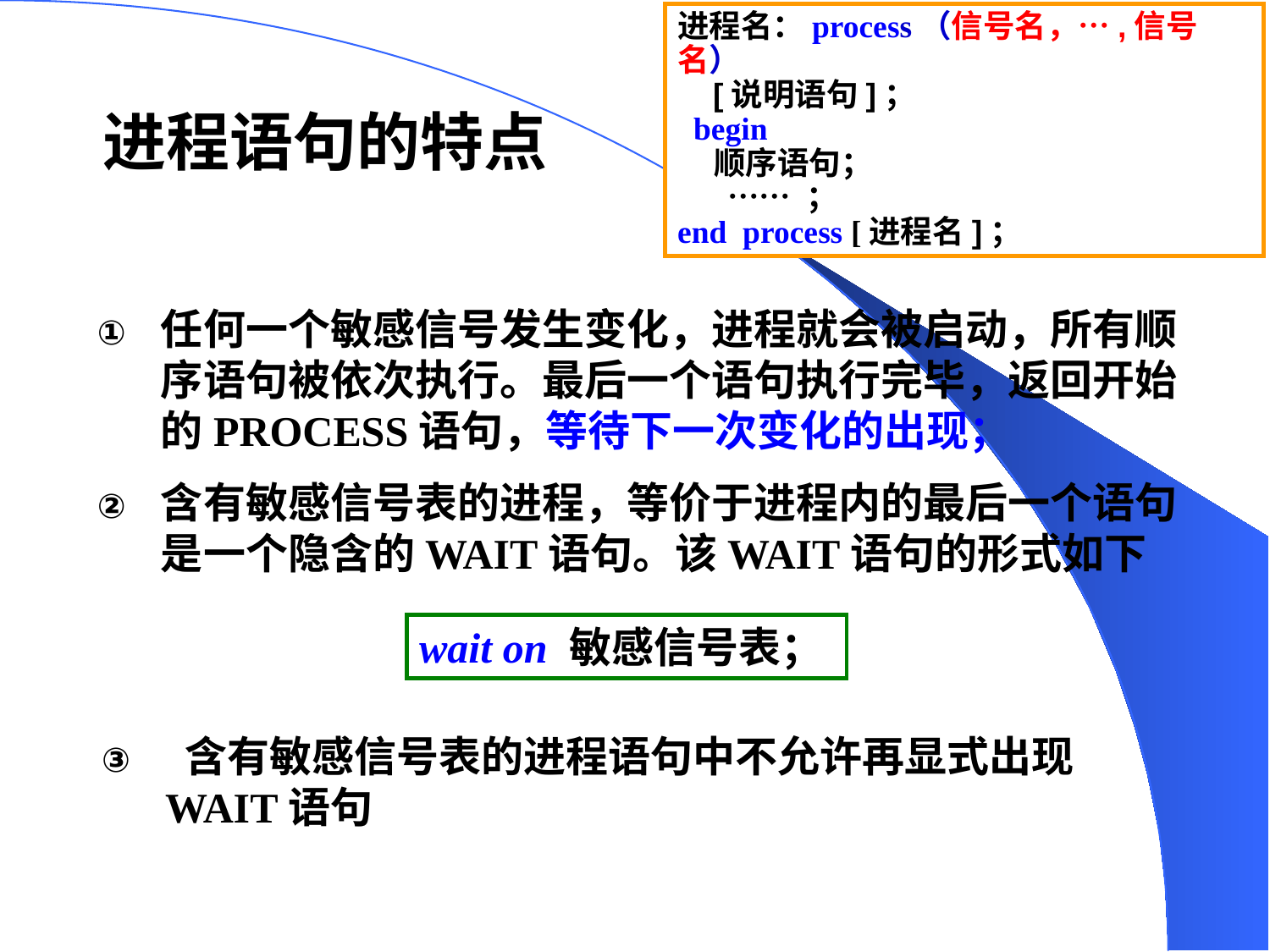

进程名：process（信号名，…,信号名）
    [说明语句]；
  begin
    顺序语句；
       …… ；
end  process [进程名]；
进程语句的特点
任何一个敏感信号发生变化，进程就会被启动，所有顺序语句被依次执行。最后一个语句执行完毕，返回开始的PROCESS语句，等待下一次变化的出现；
含有敏感信号表的进程，等价于进程内的最后一个语句是一个隐含的WAIT语句。该WAIT语句的形式如下
wait on 敏感信号表；
 含有敏感信号表的进程语句中不允许再显式出现WAIT语句